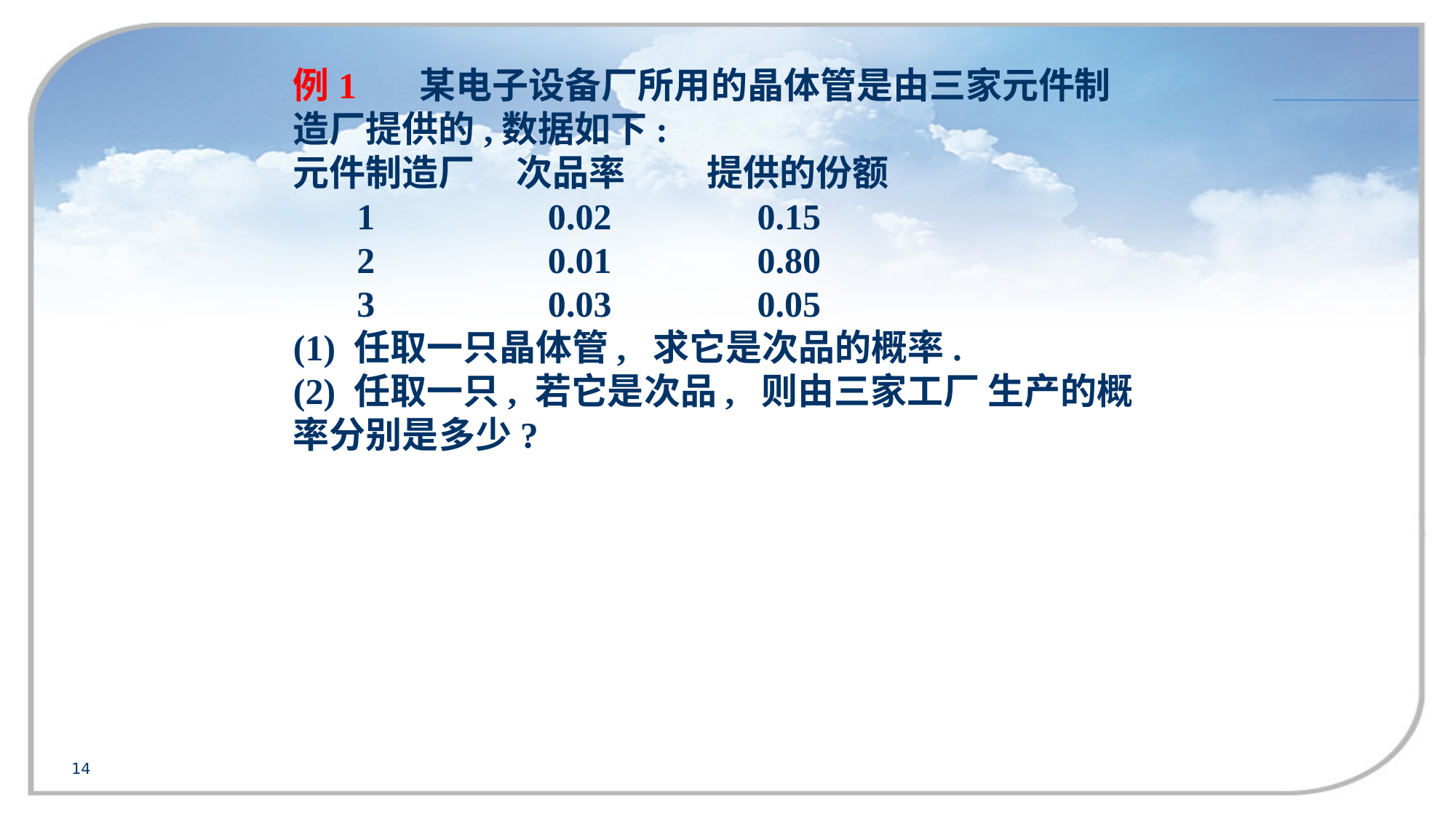

例1      某电子设备厂所用的晶体管是由三家元件制
造厂提供的,数据如下:
元件制造厂     次品率          提供的份额
       1                   0.02                0.15
       2                   0.01                0.80
       3                   0.03                0.05
(1) 任取一只晶体管,  求它是次品的概率.
(2) 任取一只, 若它是次品,  则由三家工厂 生产的概
率分别是多少?
14